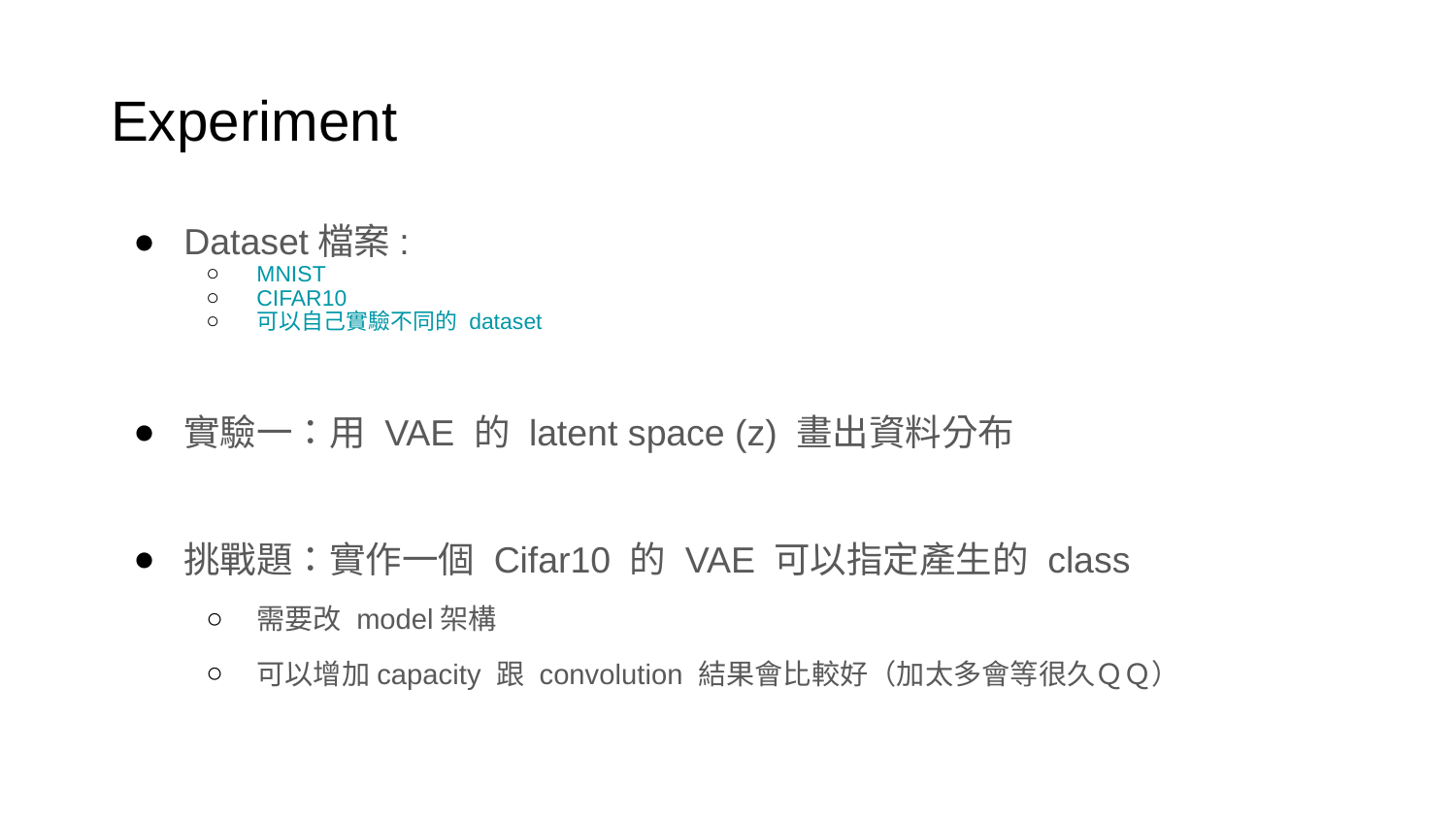

# Experiment
Dataset檔案:
MNIST
CIFAR10
可以自己實驗不同的 dataset

實驗一：用 VAE 的 latent space (z) 畫出資料分布

挑戰題：實作一個 Cifar10 的 VAE 可以指定產生的 class
需要改 model架構
可以增加capacity 跟 convolution 結果會比較好（加太多會等很久ＱＱ）